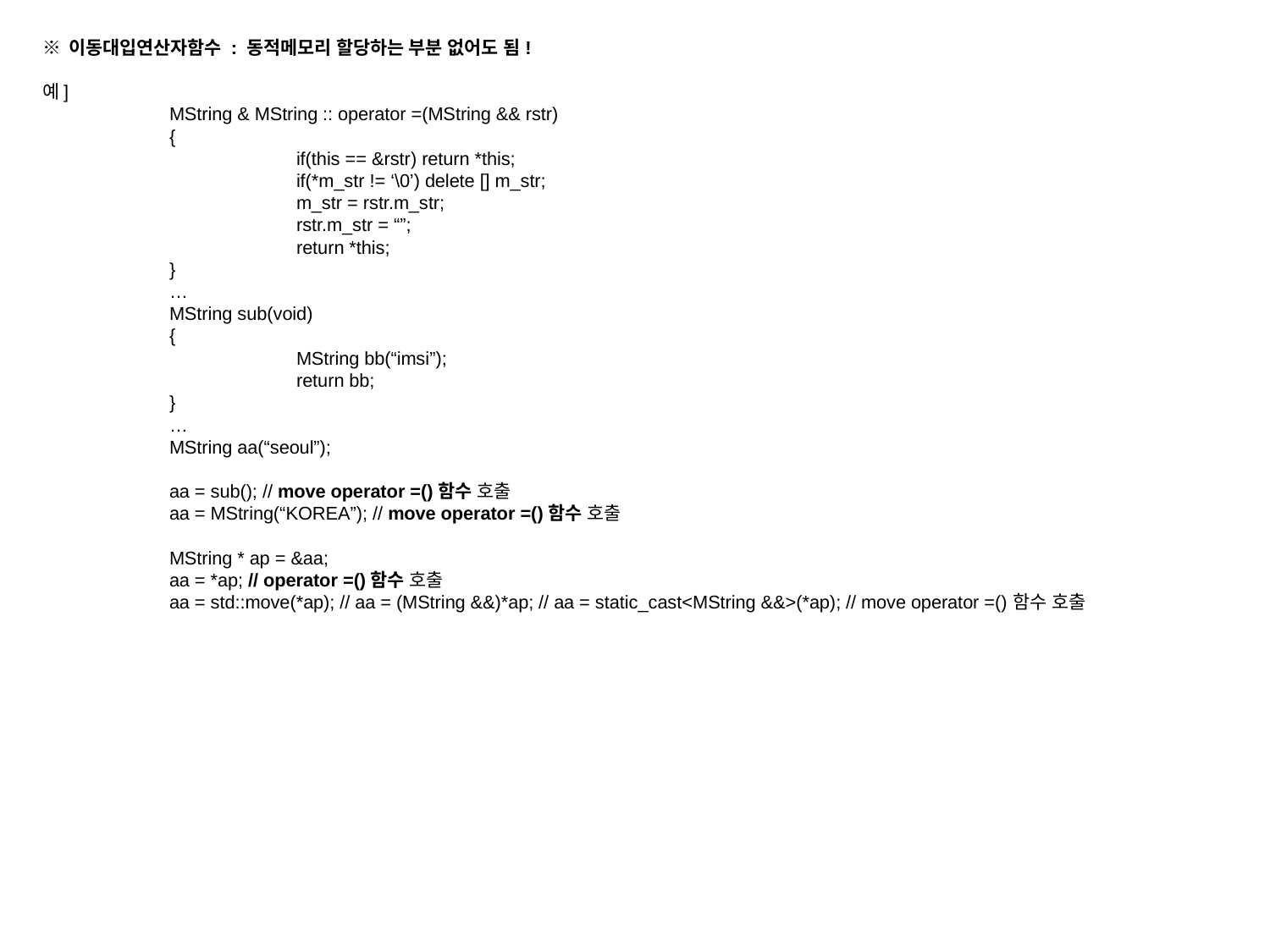

※ 이동대입연산자함수 : 동적메모리 할당하는 부분 없어도 됨!

예]
	MString & MString :: operator =(MString && rstr)
	{
		if(this == &rstr) return *this;
		if(*m_str != ‘\0’) delete [] m_str;
		m_str = rstr.m_str;
		rstr.m_str = “”;
		return *this;
	}
	…
	MString sub(void)
	{
		MString bb(“imsi”);
		return bb;
	}
	…
	MString aa(“seoul”);

	aa = sub(); // move operator =()함수 호출
	aa = MString(“KOREA”); // move operator =()함수 호출

	MString * ap = &aa;
	aa = *ap; // operator =()함수 호출
	aa = std::move(*ap); // aa = (MString &&)*ap; // aa = static_cast<MString &&>(*ap); // move operator =()함수 호출